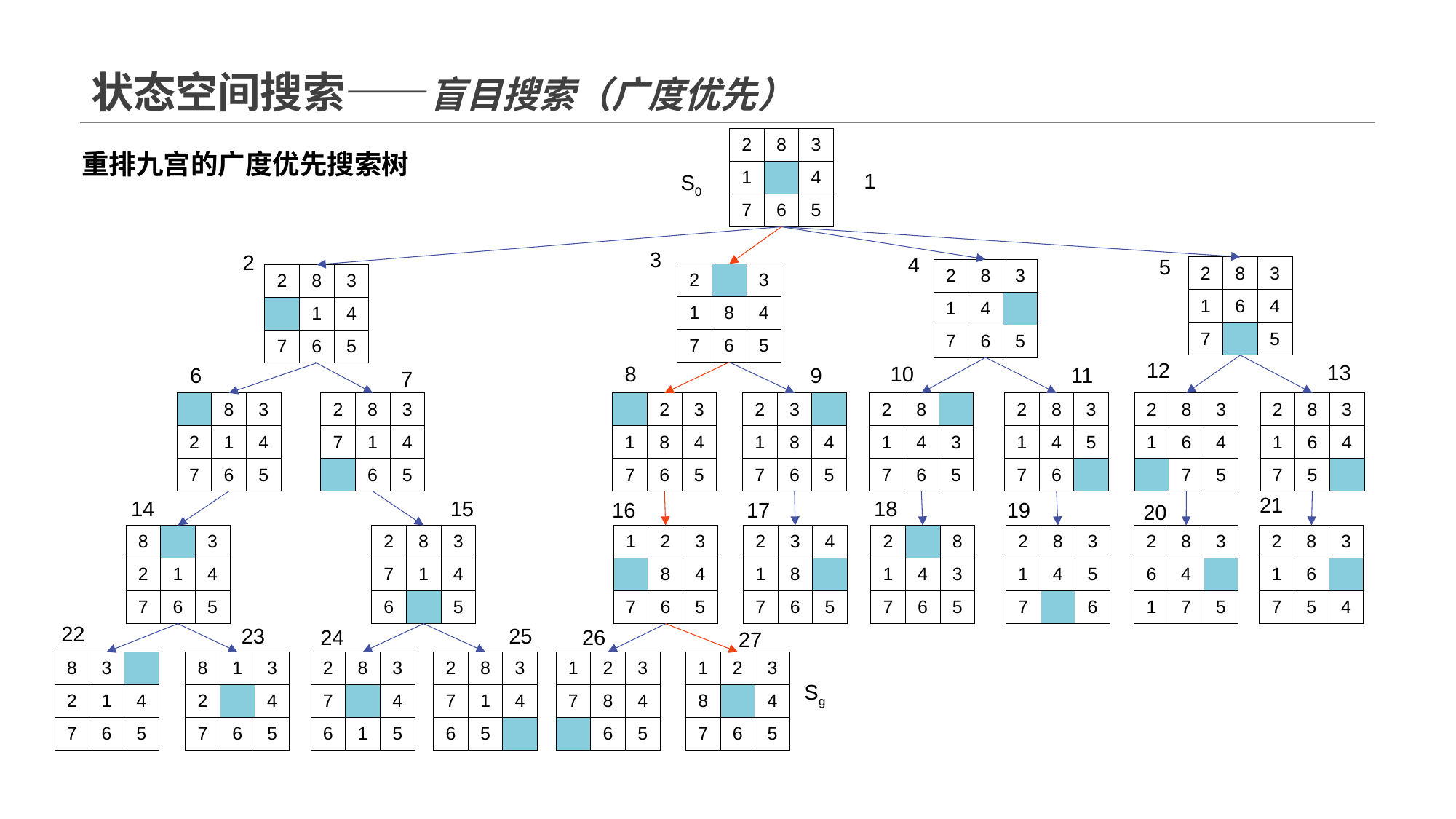

# 状态空间搜索——盲目搜索（广度优先）
| 2 | 8 | 3 |
| --- | --- | --- |
| 1 |  | 4 |
| 7 | 6 | 5 |
重排九宫的广度优先搜索树
1
S0
3
2
4
5
| 2 | 8 | 3 |
| --- | --- | --- |
| 1 | 6 | 4 |
| 7 |  | 5 |
| 2 | 8 | 3 |
| --- | --- | --- |
| 1 | 4 |  |
| 7 | 6 | 5 |
| 2 |  | 3 |
| --- | --- | --- |
| 1 | 8 | 4 |
| 7 | 6 | 5 |
| 2 | 8 | 3 |
| --- | --- | --- |
|  | 1 | 4 |
| 7 | 6 | 5 |
12
13
8
10
6
9
11
7
|  | 8 | 3 |
| --- | --- | --- |
| 2 | 1 | 4 |
| 7 | 6 | 5 |
| 2 | 8 | 3 |
| --- | --- | --- |
| 7 | 1 | 4 |
|  | 6 | 5 |
|  | 2 | 3 |
| --- | --- | --- |
| 1 | 8 | 4 |
| 7 | 6 | 5 |
| 2 | 3 |  |
| --- | --- | --- |
| 1 | 8 | 4 |
| 7 | 6 | 5 |
| 2 | 8 |  |
| --- | --- | --- |
| 1 | 4 | 3 |
| 7 | 6 | 5 |
| 2 | 8 | 3 |
| --- | --- | --- |
| 1 | 4 | 5 |
| 7 | 6 |  |
| 2 | 8 | 3 |
| --- | --- | --- |
| 1 | 6 | 4 |
|  | 7 | 5 |
| 2 | 8 | 3 |
| --- | --- | --- |
| 1 | 6 | 4 |
| 7 | 5 |  |
21
14
15
18
16
17
19
20
| 8 |  | 3 |
| --- | --- | --- |
| 2 | 1 | 4 |
| 7 | 6 | 5 |
| 2 | 8 | 3 |
| --- | --- | --- |
| 7 | 1 | 4 |
| 6 |  | 5 |
| 1 | 2 | 3 |
| --- | --- | --- |
|  | 8 | 4 |
| 7 | 6 | 5 |
| 2 | 3 | 4 |
| --- | --- | --- |
| 1 | 8 |  |
| 7 | 6 | 5 |
| 2 |  | 8 |
| --- | --- | --- |
| 1 | 4 | 3 |
| 7 | 6 | 5 |
| 2 | 8 | 3 |
| --- | --- | --- |
| 1 | 4 | 5 |
| 7 |  | 6 |
| 2 | 8 | 3 |
| --- | --- | --- |
| 6 | 4 |  |
| 1 | 7 | 5 |
| 2 | 8 | 3 |
| --- | --- | --- |
| 1 | 6 |  |
| 7 | 5 | 4 |
22
23
25
24
26
27
| 8 | 3 |  |
| --- | --- | --- |
| 2 | 1 | 4 |
| 7 | 6 | 5 |
| 8 | 1 | 3 |
| --- | --- | --- |
| 2 |  | 4 |
| 7 | 6 | 5 |
| 2 | 8 | 3 |
| --- | --- | --- |
| 7 |  | 4 |
| 6 | 1 | 5 |
| 2 | 8 | 3 |
| --- | --- | --- |
| 7 | 1 | 4 |
| 6 | 5 |  |
| 1 | 2 | 3 |
| --- | --- | --- |
| 7 | 8 | 4 |
|  | 6 | 5 |
| 1 | 2 | 3 |
| --- | --- | --- |
| 8 |  | 4 |
| 7 | 6 | 5 |
Sg